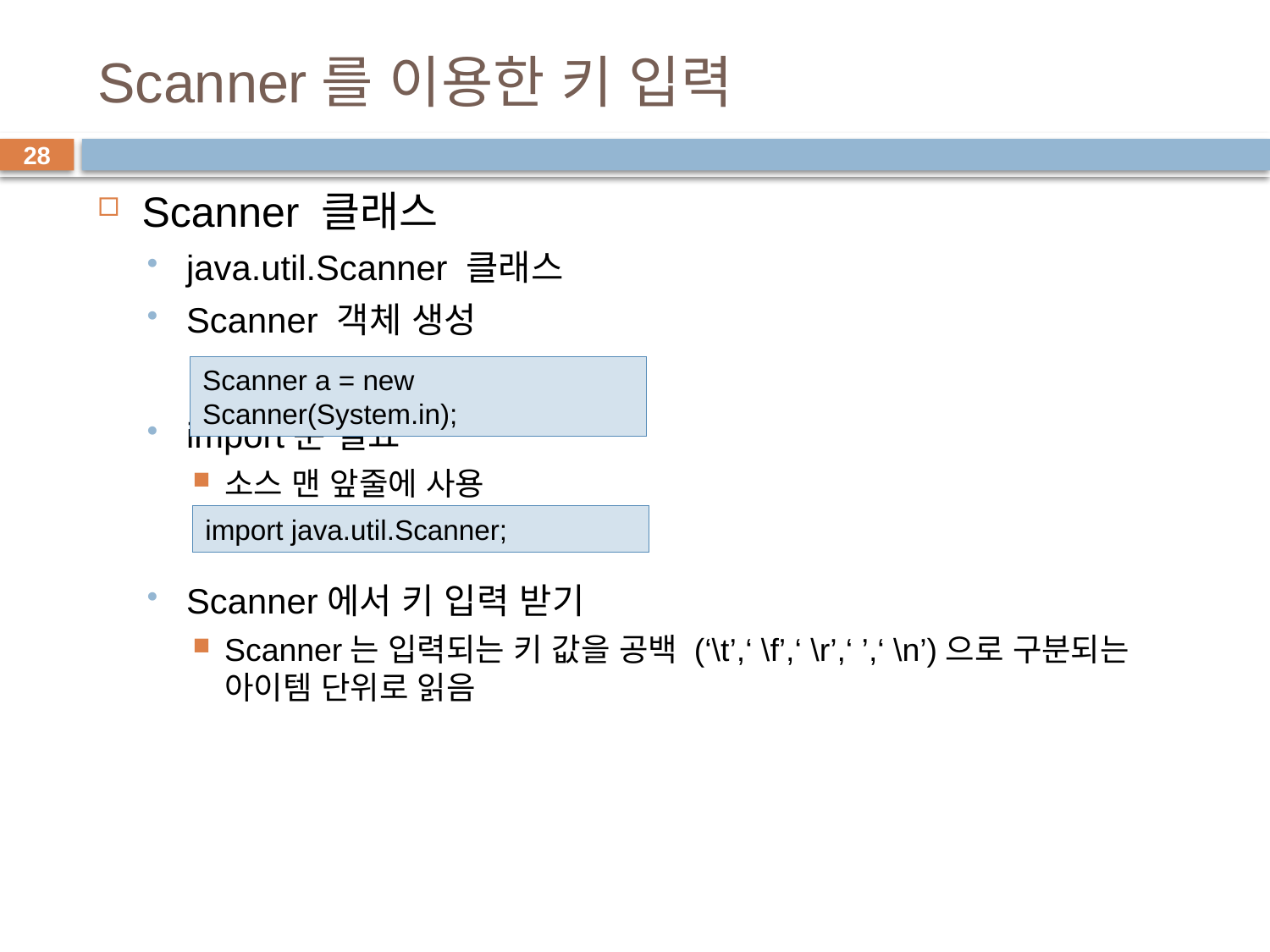

# Scanner를 이용한 키 입력
28
Scanner 클래스
java.util.Scanner 클래스
Scanner 객체 생성

import문 필요
소스 맨 앞줄에 사용

Scanner에서 키 입력 받기
Scanner는 입력되는 키 값을 공백 (‘\t’,‘ \f’,‘ \r’,‘ ’,‘ \n’)으로 구분되는 아이템 단위로 읽음

Scanner a = new Scanner(System.in);
import java.util.Scanner;